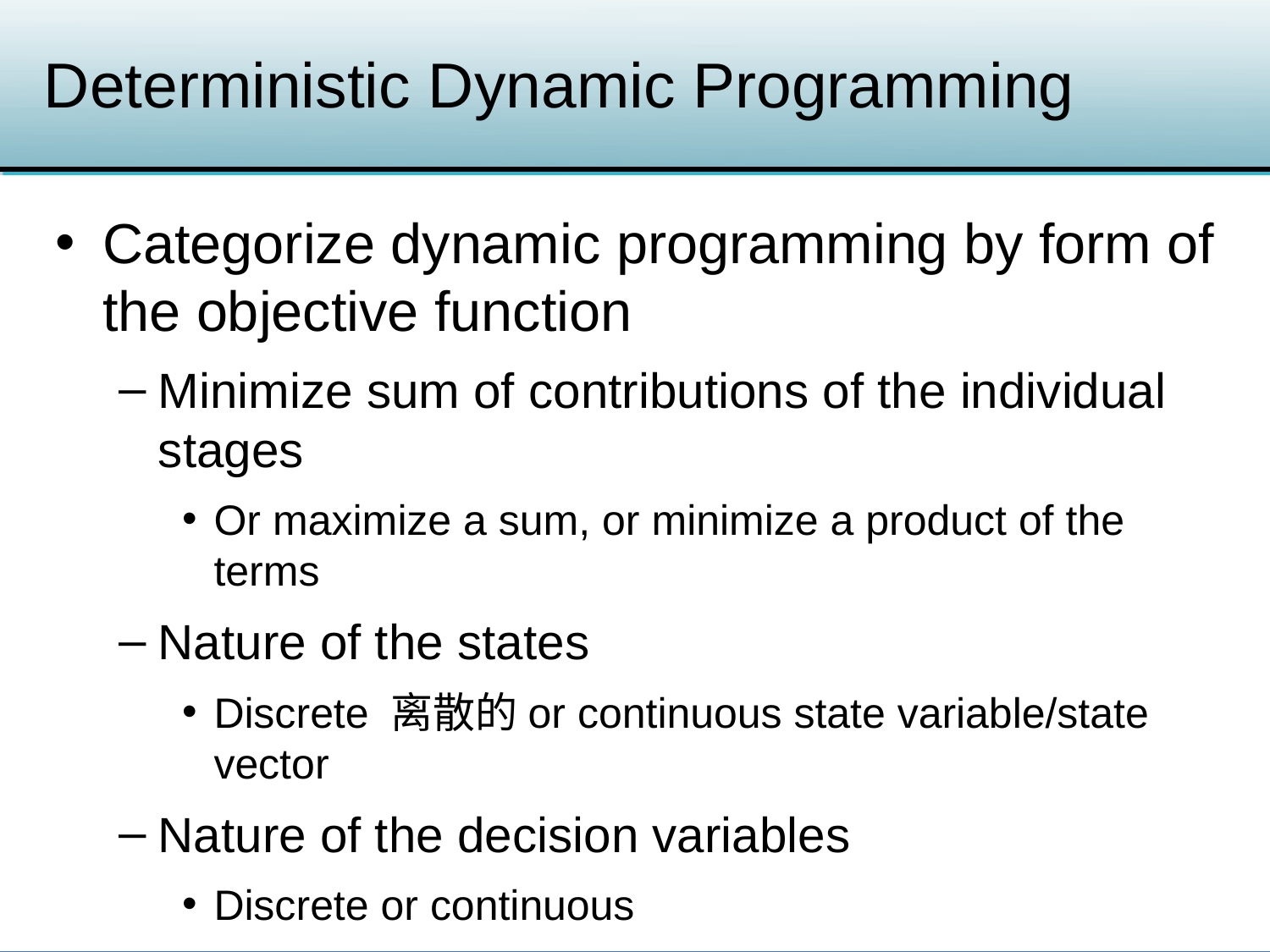

# Deterministic Dynamic Programming
Categorize dynamic programming by form of the objective function
Minimize sum of contributions of the individual stages
Or maximize a sum, or minimize a product of the terms
Nature of the states
Discrete 离散的or continuous state variable/state vector
Nature of the decision variables
Discrete or continuous